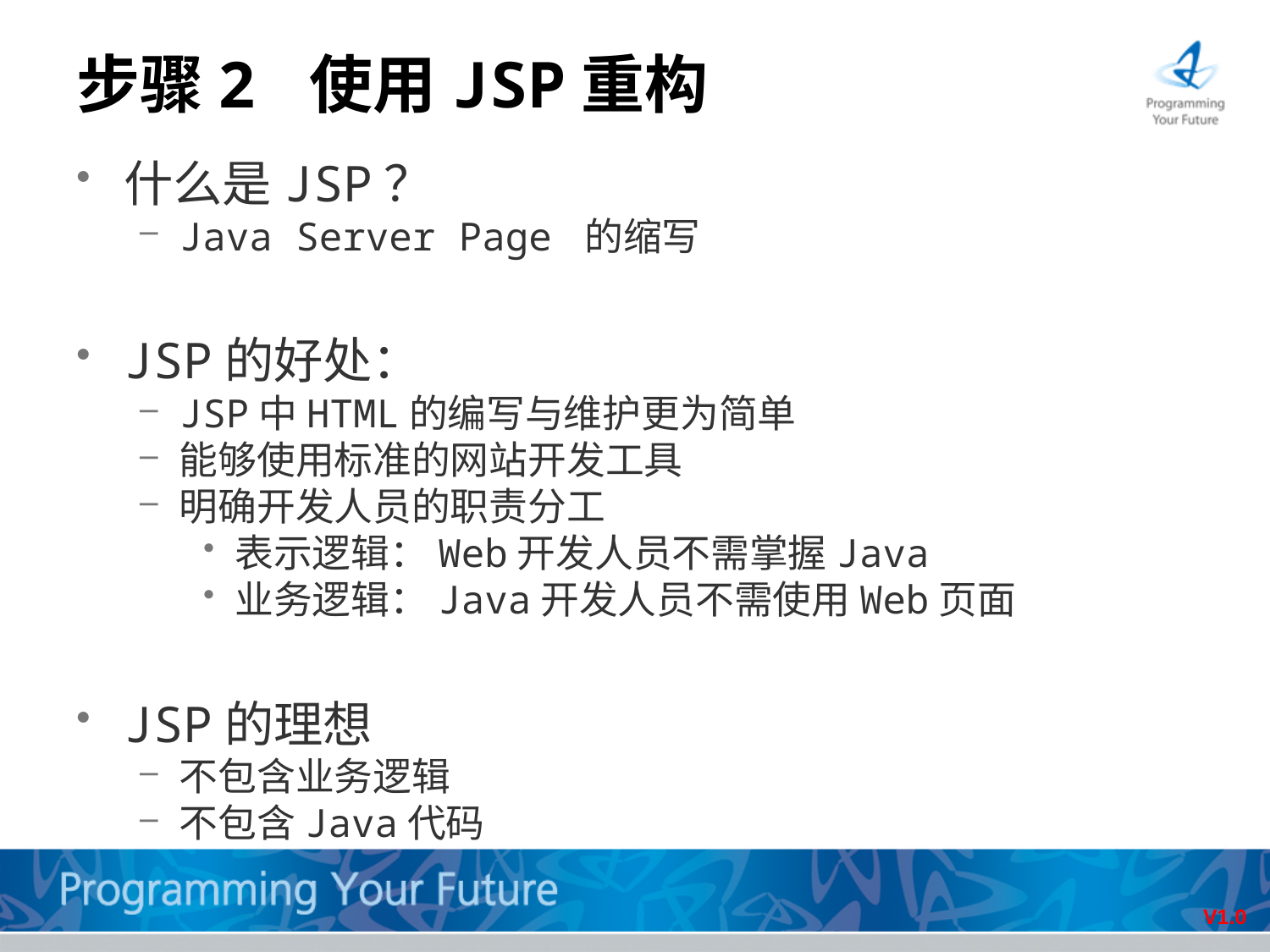

# 步骤2 使用JSP重构
什么是JSP？
Java Server Page 的缩写

JSP的好处：
JSP中HTML的编写与维护更为简单
能够使用标准的网站开发工具
明确开发人员的职责分工
表示逻辑：Web开发人员不需掌握Java
业务逻辑：Java开发人员不需使用Web页面

JSP的理想
不包含业务逻辑
不包含Java代码